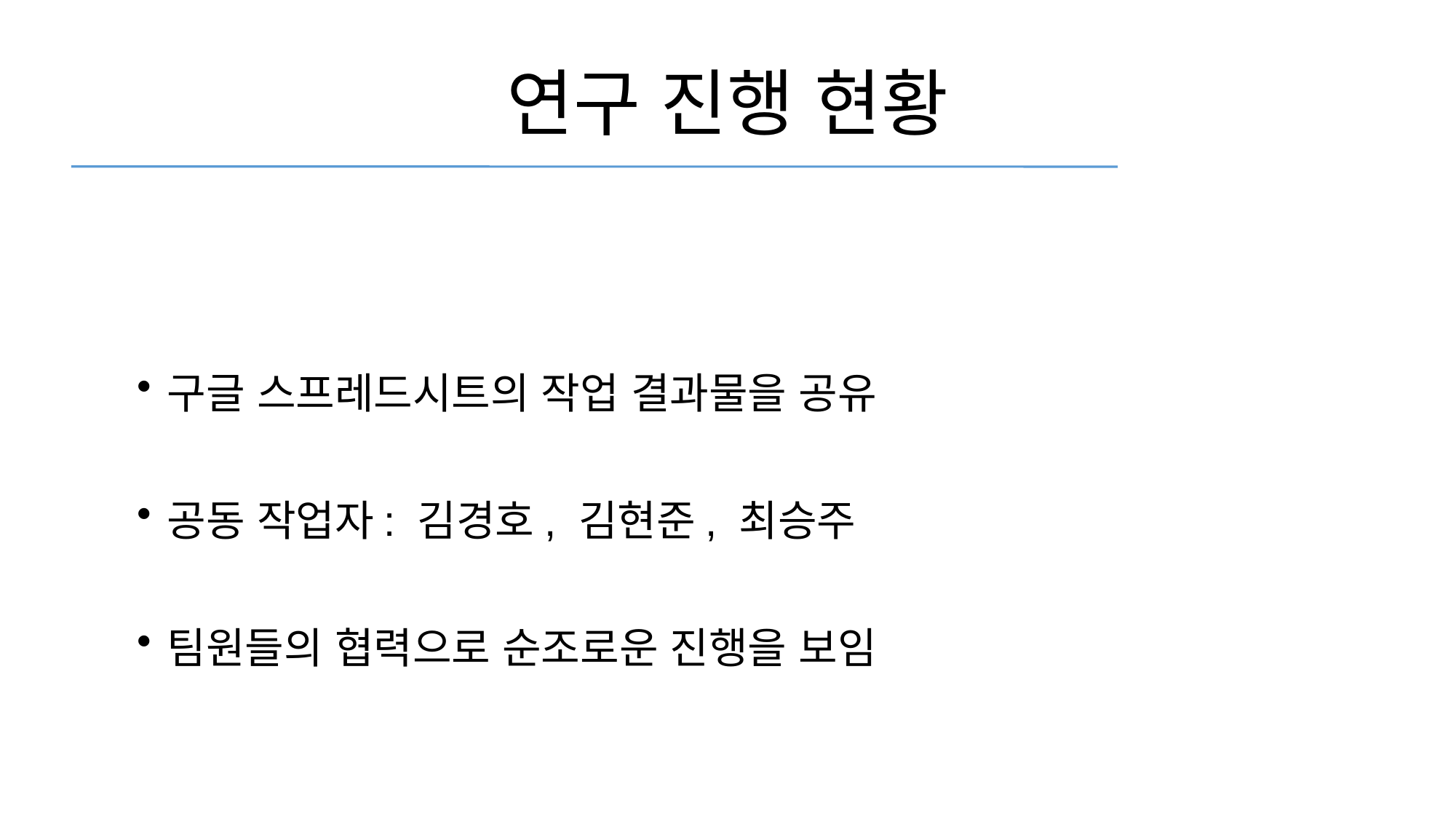

연구 진행 현황
구글 스프레드시트의 작업 결과물을 공유
공동 작업자: 김경호, 김현준, 최승주
팀원들의 협력으로 순조로운 진행을 보임